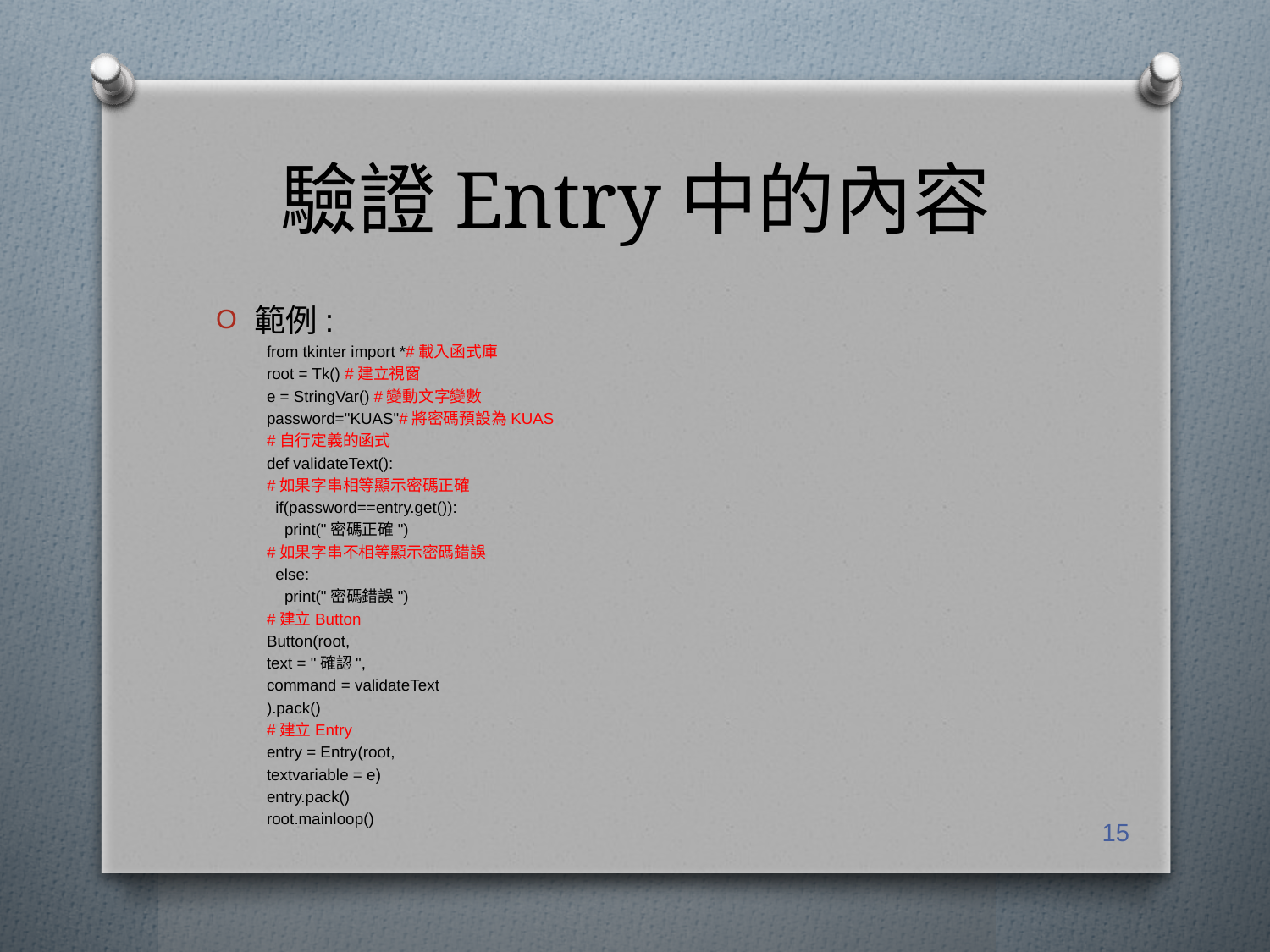

# 驗證Entry中的內容
範例:
from tkinter import *#載入函式庫
root = Tk() #建立視窗
e = StringVar() #變動文字變數
password="KUAS"#將密碼預設為KUAS
#自行定義的函式
def validateText():
#如果字串相等顯示密碼正確
  if(password==entry.get()):
    print("密碼正確")
#如果字串不相等顯示密碼錯誤
  else:
    print("密碼錯誤")
#建立Button
Button(root,
text = "確認",
command = validateText
).pack()
#建立Entry
entry = Entry(root,
textvariable = e)
entry.pack()
root.mainloop()
15